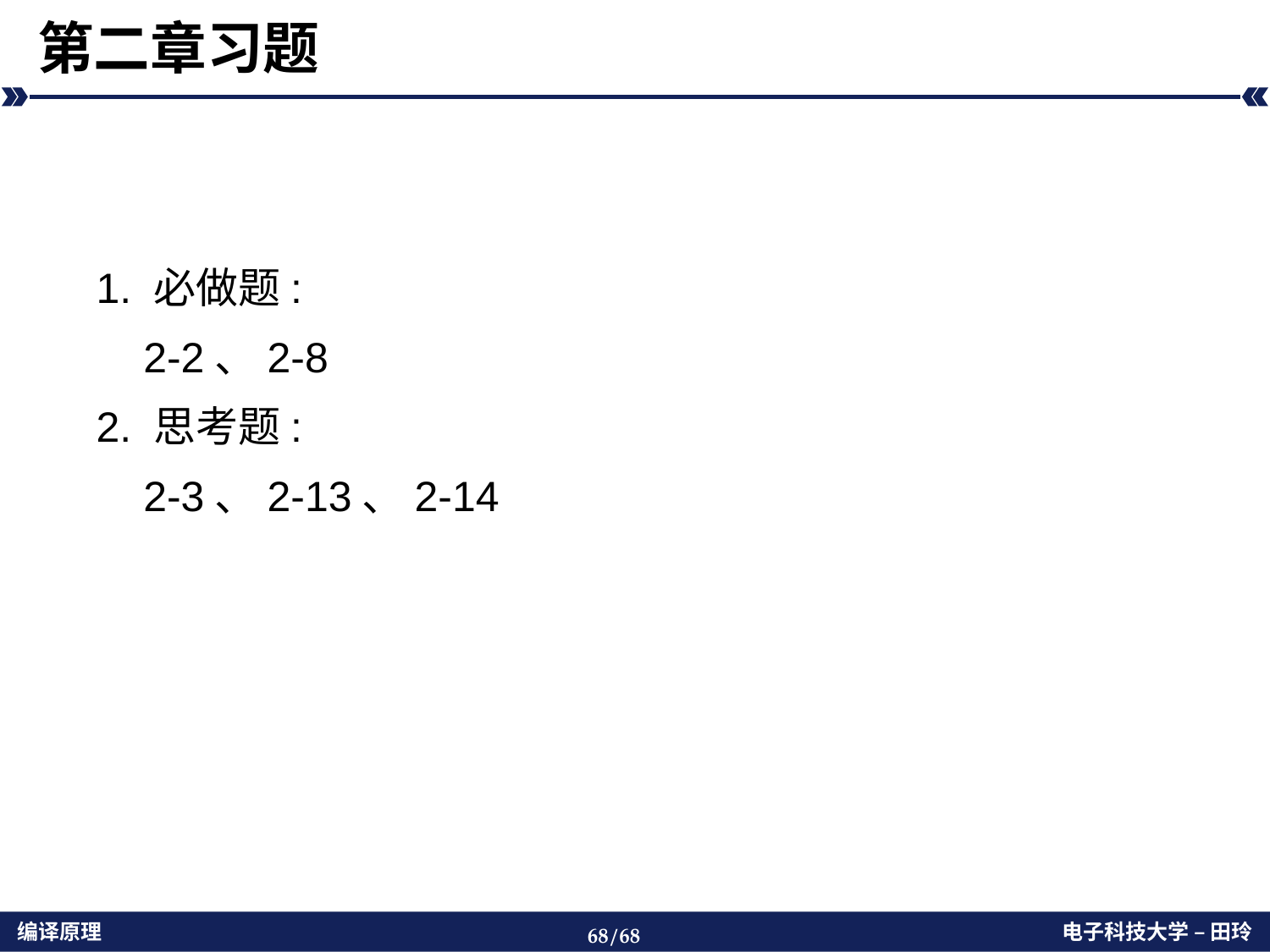

# 第二章习题

1. 必做题:
    2-2、2-8
2. 思考题:
    2-3、2-13、2-14